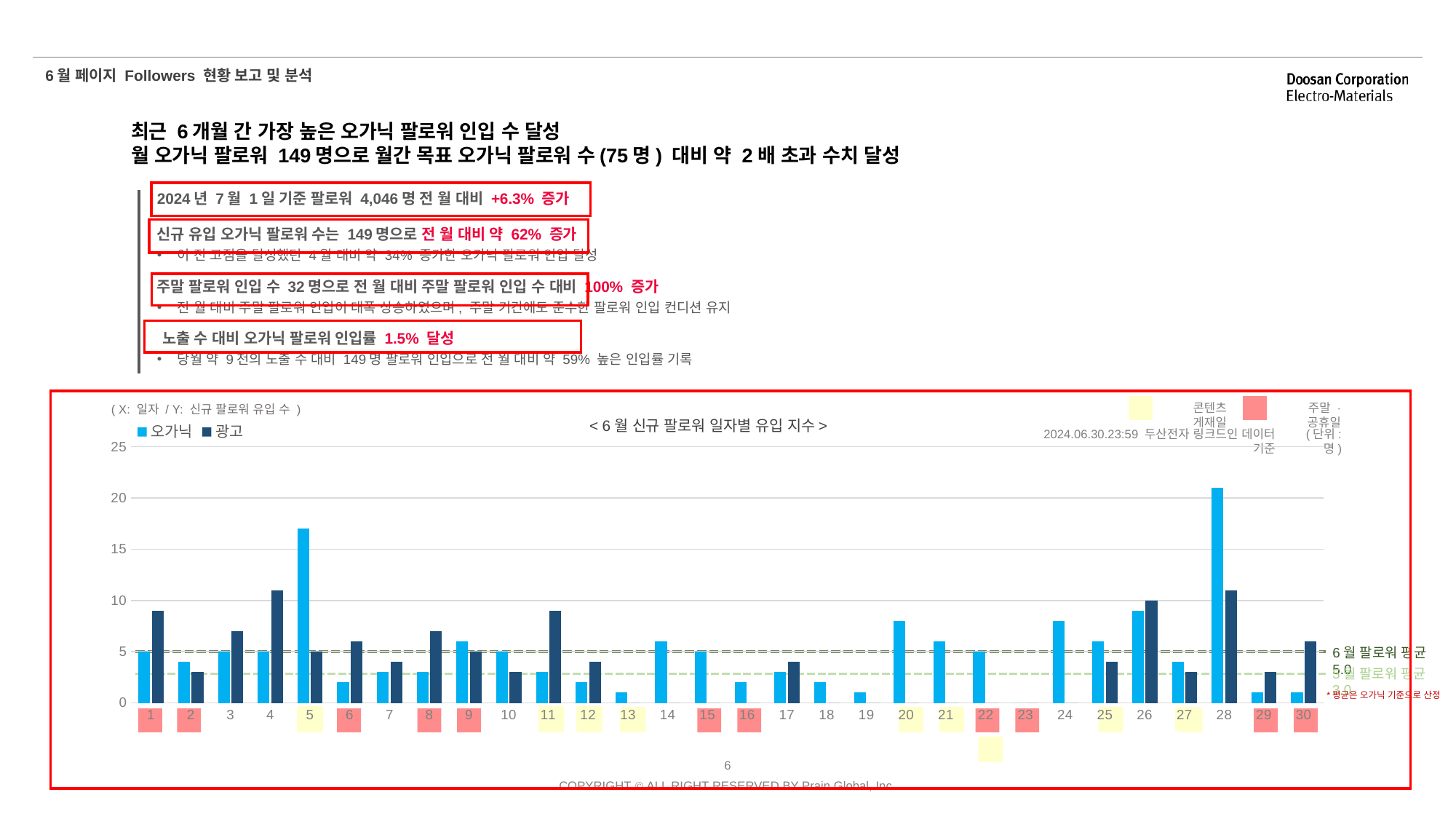

6월 페이지 Followers 현황 보고 및 분석
최근 6개월 간 가장 높은 오가닉 팔로워 인입 수 달성
월 오가닉 팔로워 149명으로 월간 목표 오가닉 팔로워 수(75명) 대비 약 2배 초과 수치 달성

2024년 7월 1일 기준 팔로워 4,046명 전 월 대비 +6.3% 증가
신규 유입 오가닉 팔로워 수는 149명으로 전 월 대비 약 62% 증가

이 전 고점을 달성했던 4월 대비 약 34% 증가한 오가닉 팔로워 인입 달성
주말 팔로워 인입 수 32명으로 전 월 대비 주말 팔로워 인입 수 대비 100% 증가

전 월 대비 주말 팔로워 인입이 대폭 상승하였으며, 주말 기간에도 준수한 팔로워 인입 컨디션 유지

노출 수 대비 오가닉 팔로워 인입률 1.5% 달성
당월 약 9천의 노출 수 대비 149명 팔로워 인입으로 전 월 대비 약 59% 높은 인입률 기록

콘텐츠 게재일
주말 · 공휴일
( X: 일자 / Y: 신규 팔로워 유입 수 )

### Chart

| Category | 오가닉 | 광고 |
|---|---|---|
| 1 | 5.0 | 9.0 |
| 2 | 4.0 | 3.0 |
| 3 | 5.0 | 7.0 |
| 4 | 5.0 | 11.0 |
| 5 | 17.0 | 5.0 |
| 6 | 2.0 | 6.0 |
| 7 | 3.0 | 4.0 |
| 8 | 3.0 | 7.0 |
| 9 | 6.0 | 5.0 |
| 10 | 5.0 | 3.0 |
| 11 | 3.0 | 9.0 |
| 12 | 2.0 | 4.0 |
| 13 | 1.0 | 0.0 |
| 14 | 6.0 | 0.0 |
| 15 | 5.0 | 0.0 |
| 16 | 2.0 | 0.0 |
| 17 | 3.0 | 4.0 |
| 18 | 2.0 | 0.0 |
| 19 | 1.0 | 0.0 |
| 20 | 8.0 | 0.0 |
| 21 | 6.0 | 0.0 |
| 22 | 5.0 | 0.0 |
| 23 | 0.0 | 0.0 |
| 24 | 8.0 | 0.0 |
| 25 | 6.0 | 4.0 |
| 26 | 9.0 | 10.0 |
| 27 | 4.0 | 3.0 |
| 28 | 21.0 | 11.0 |
| 29 | 1.0 | 3.0 |
| 30 | 1.0 | 6.0 |
 < 6월 신규 팔로워 일자별 유입 지수>
2024.06.30.23:59 두산전자 링크드인 데이터 기준
(단위: 명)
6월 팔로워 평균 5.0
5월 팔로워 평균 3.0
*평균은 오가닉 기준으로 산정